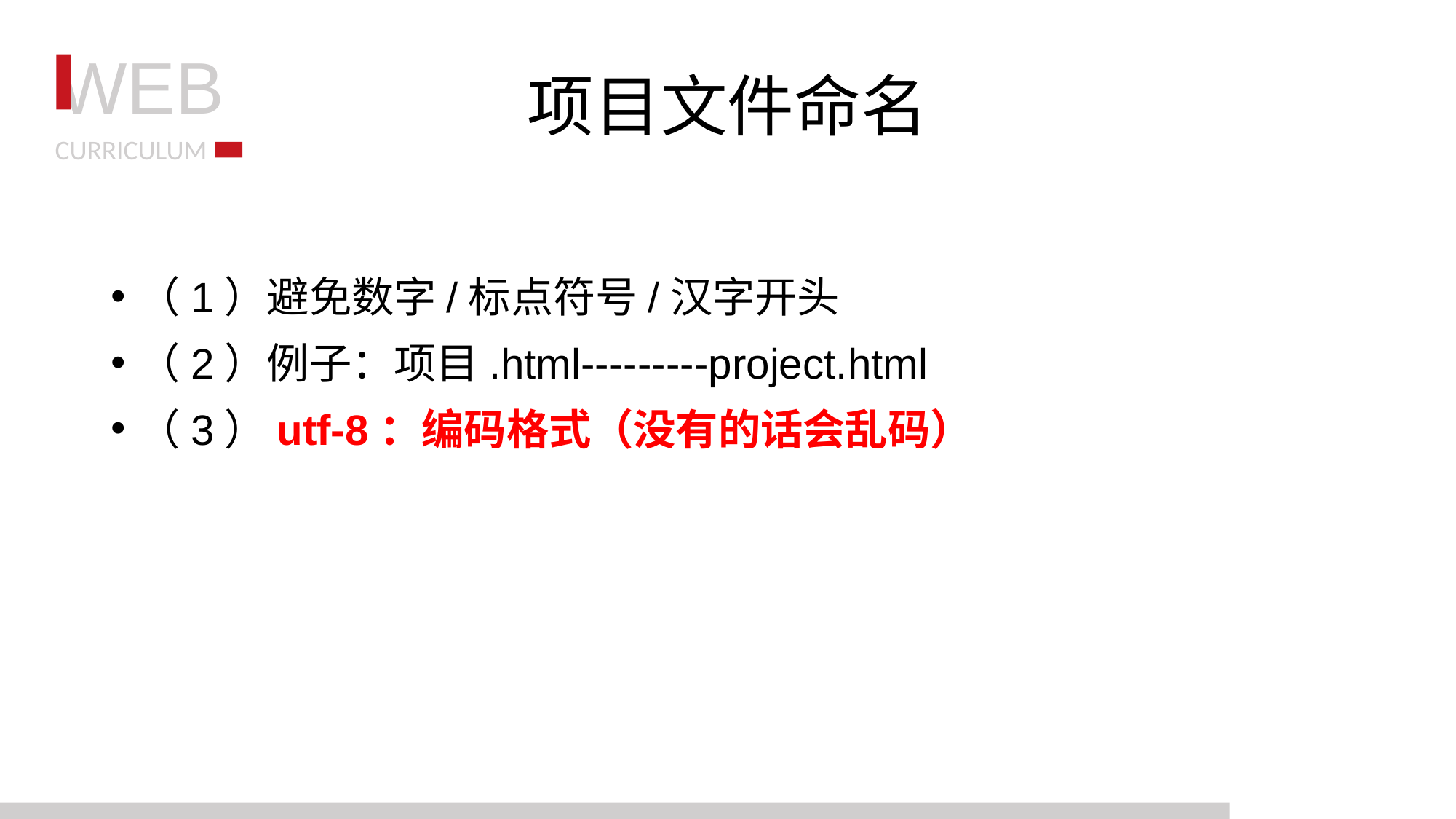

# 项目文件命名

（1）避免数字/标点符号/汉字开头
（2）例子：项目.html---------project.html
（3）utf-8：编码格式（没有的话会乱码）